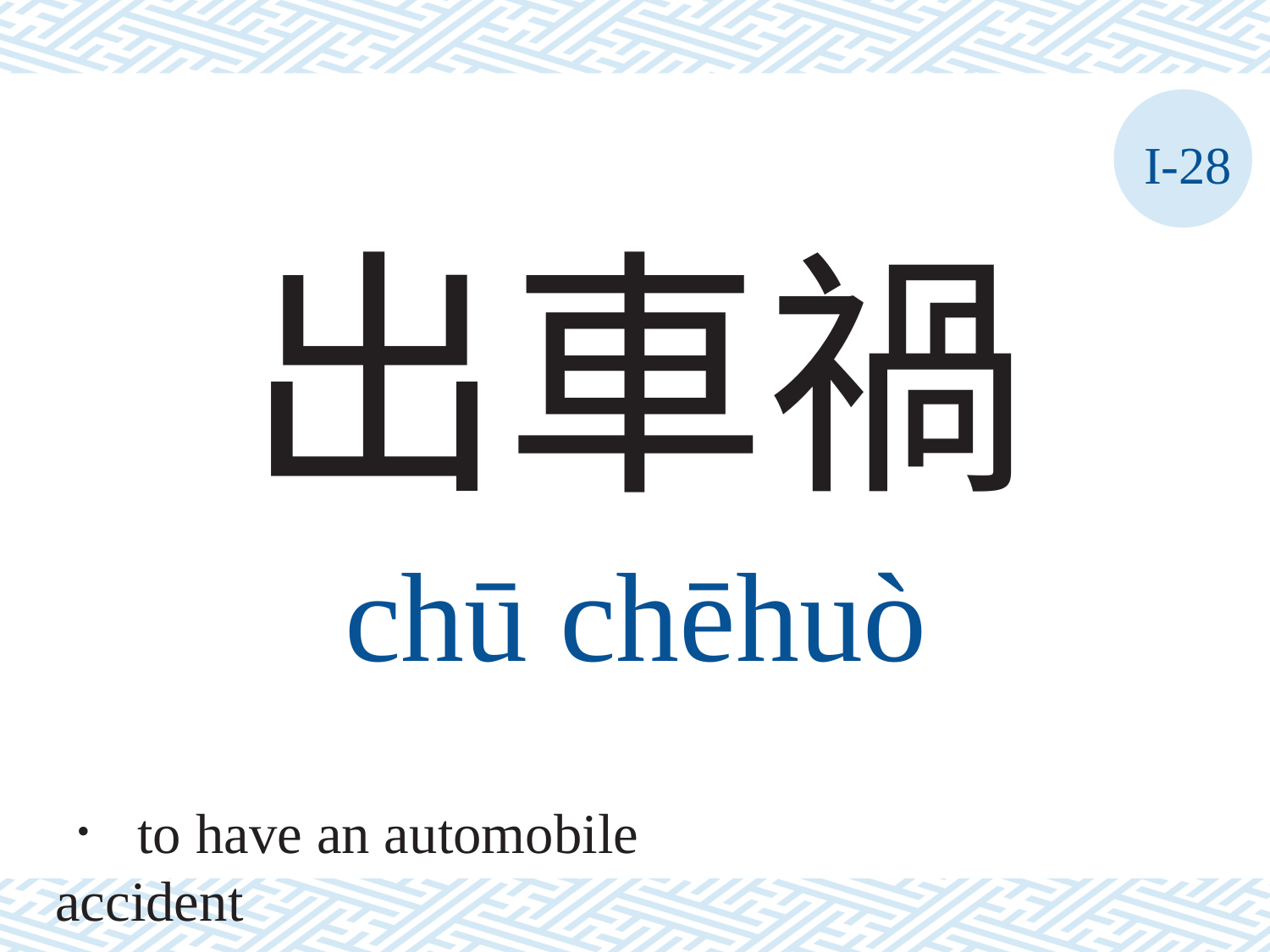

I-28
出車禍
chū	chēhuò
． to have an automobile accident